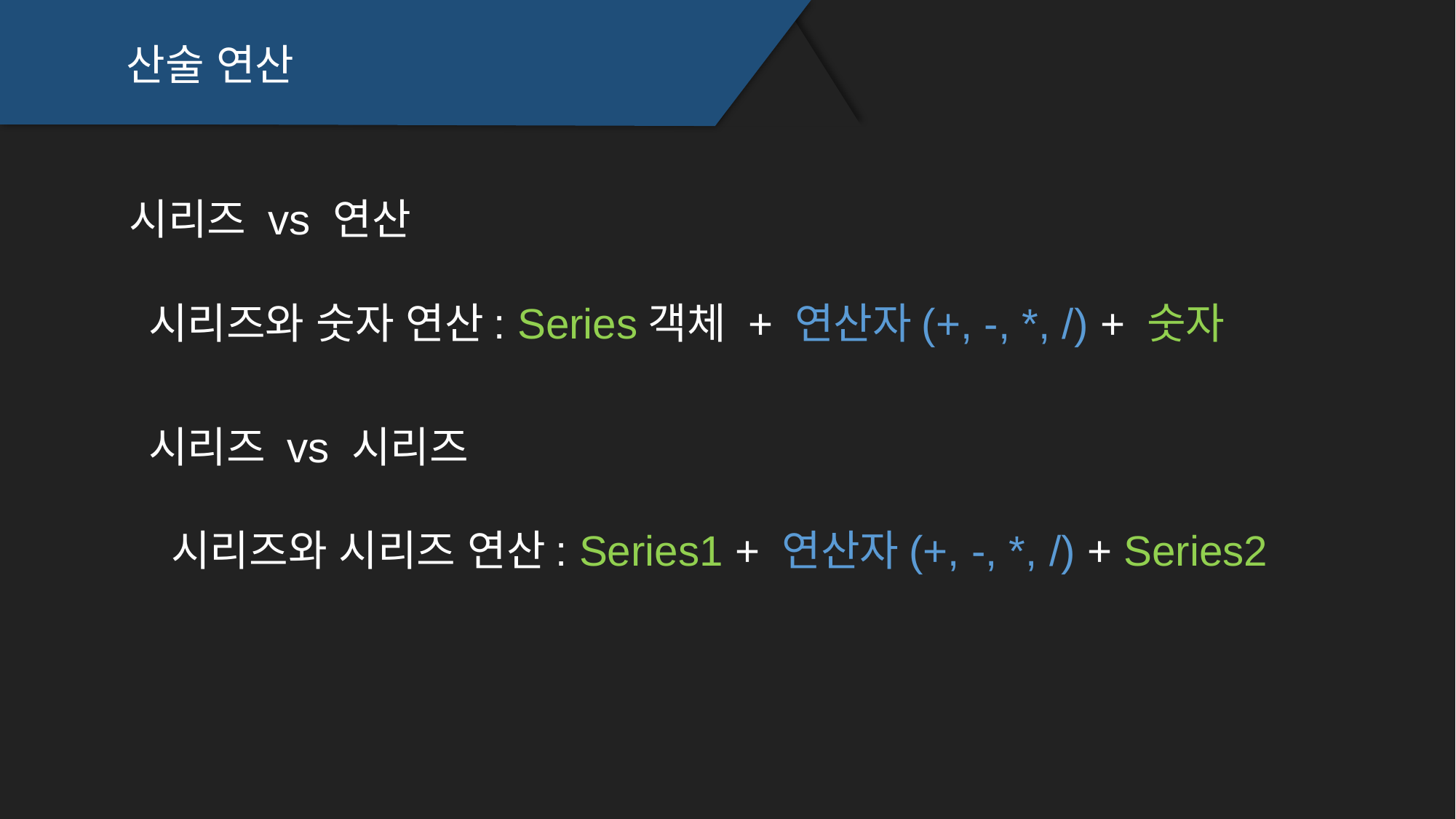

산술 연산
시리즈 vs 연산
시리즈와 숫자 연산: Series객체 + 연산자(+, -, *, /) + 숫자
시리즈 vs 시리즈
시리즈와 시리즈 연산: Series1 + 연산자(+, -, *, /) + Series2